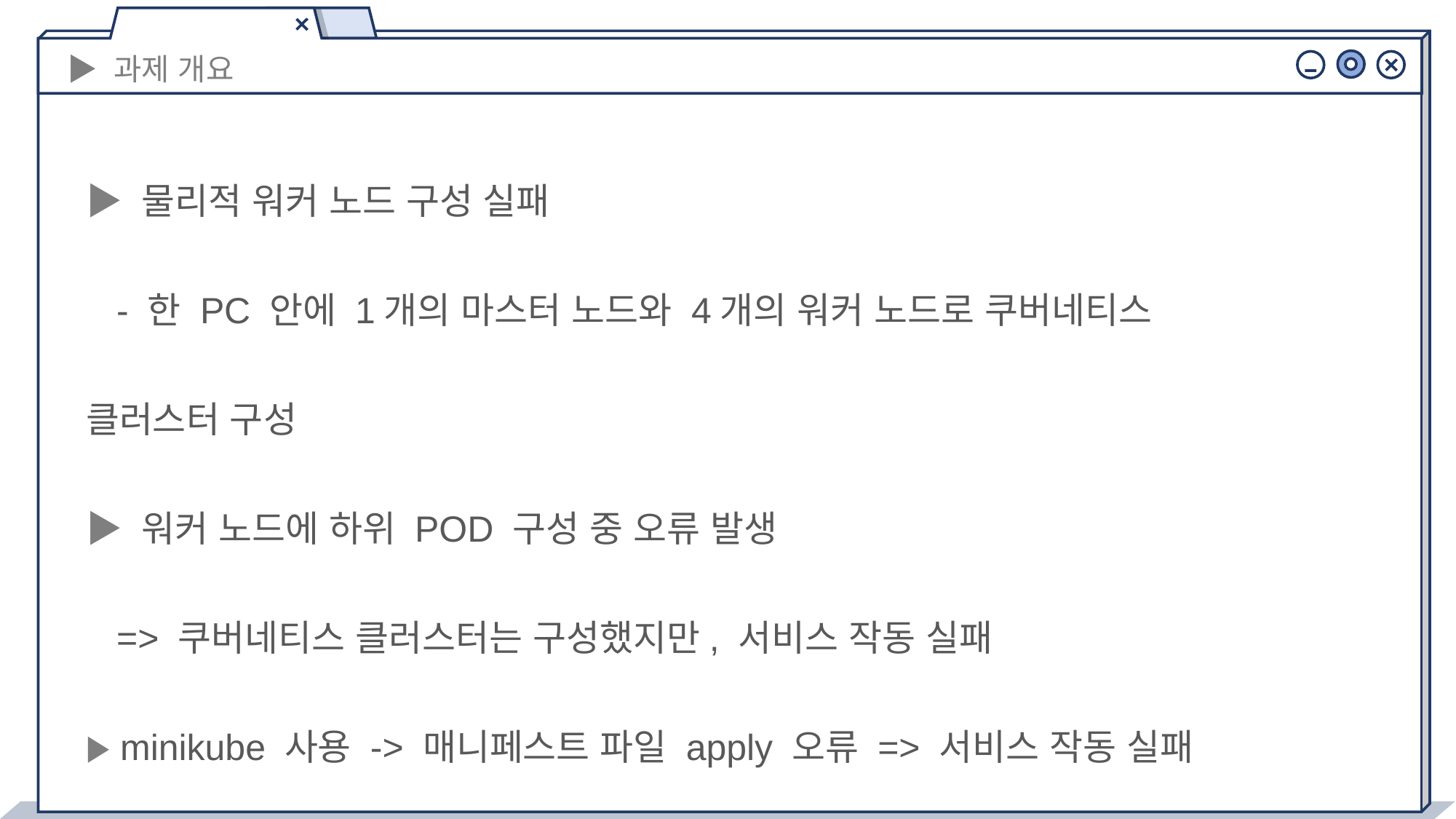

▶ 과제 개요
▶ 물리적 워커 노드 구성 실패
   - 한 PC 안에 1개의 마스터 노드와 4개의 워커 노드로 쿠버네티스 클러스터 구성
▶ 워커 노드에 하위 POD 구성 중 오류 발생
   => 쿠버네티스 클러스터는 구성했지만, 서비스 작동 실패
▶ minikube 사용 -> 매니페스트 파일 apply 오류 => 서비스 작동 실패